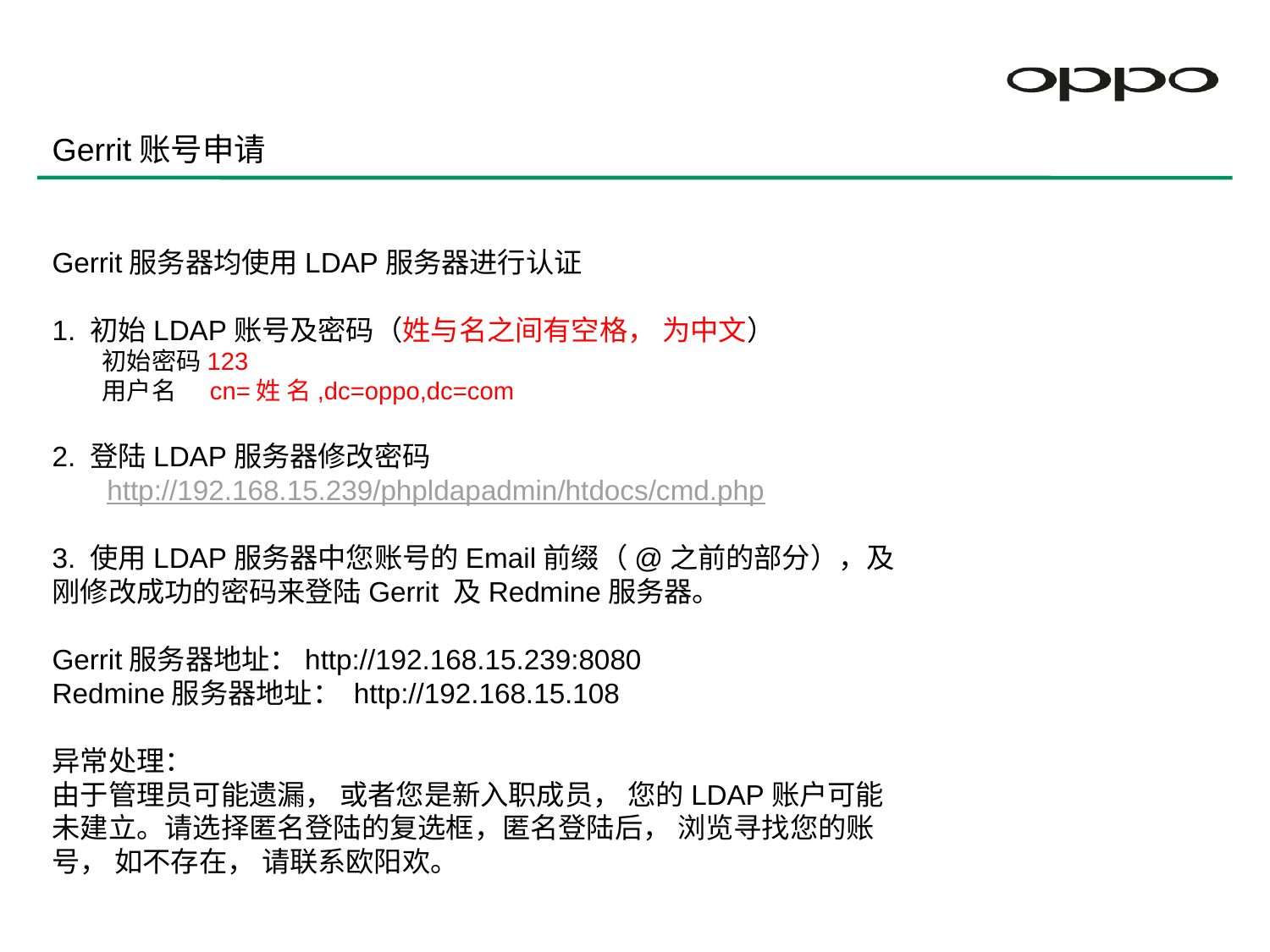

Gerrit账号申请

Gerrit服务器均使用LDAP服务器进行认证

1. 初始LDAP账号及密码（姓与名之间有空格， 为中文）
        初始密码123
        用户名     cn=姓 名,dc=oppo,dc=com

2. 登陆LDAP服务器修改密码
       http://192.168.15.239/phpldapadmin/htdocs/cmd.php

3. 使用LDAP服务器中您账号的Email前缀（@之前的部分），及刚修改成功的密码来登陆Gerrit 及Redmine服务器。

Gerrit服务器地址：http://192.168.15.239:8080
Redmine服务器地址： http://192.168.15.108

异常处理：
由于管理员可能遗漏， 或者您是新入职成员， 您的LDAP账户可能未建立。请选择匿名登陆的复选框，匿名登陆后， 浏览寻找您的账号， 如不存在， 请联系欧阳欢。